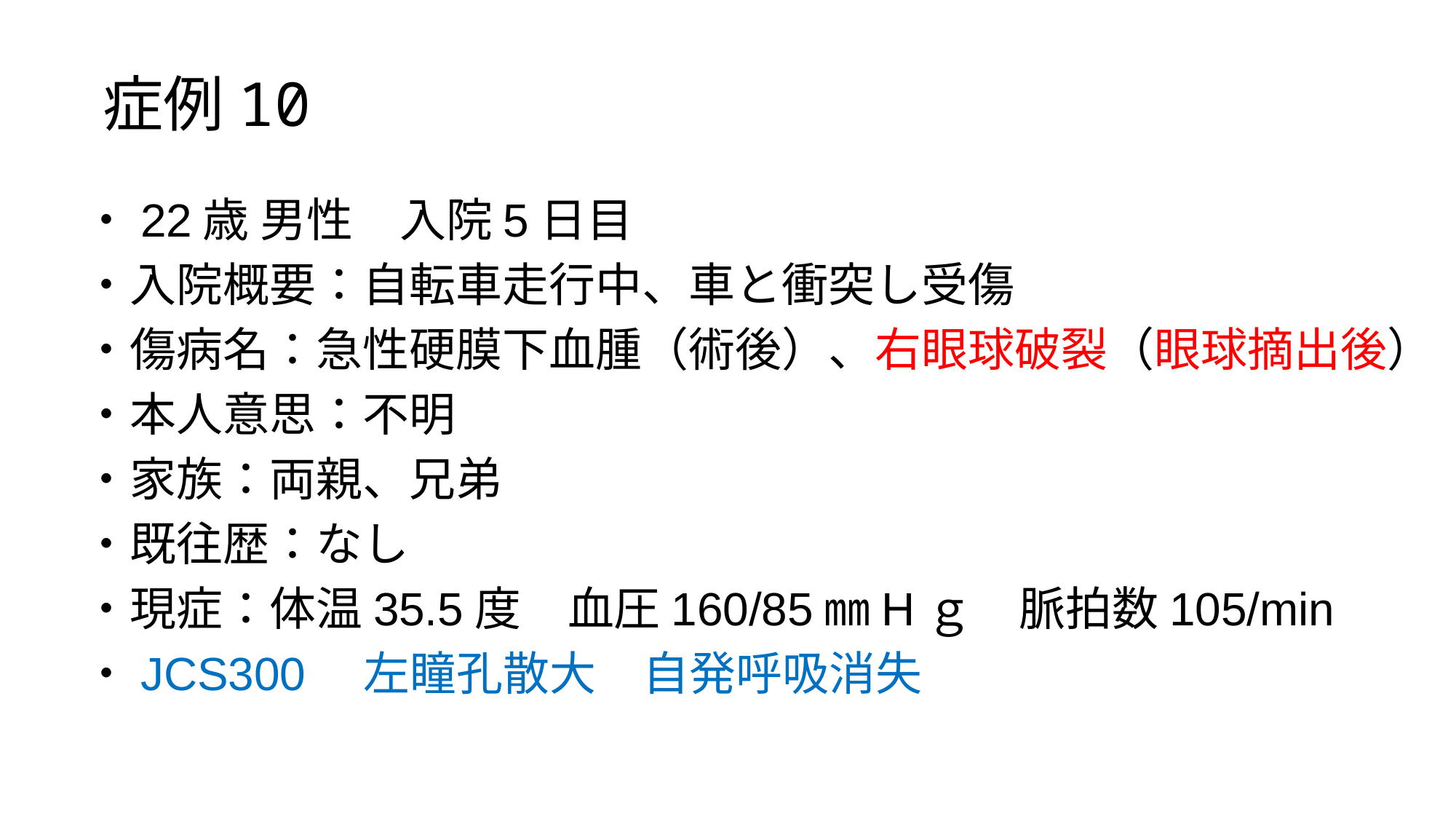

# 症例10
・22歳 男性　入院5日目
・入院概要：自転車走行中、車と衝突し受傷
・傷病名：急性硬膜下血腫（術後）、右眼球破裂（眼球摘出後）
・本人意思：不明
・家族：両親、兄弟
・既往歴：なし
・現症：体温35.5度　血圧160/85㎜Hｇ　脈拍数105/min
・JCS300　左瞳孔散大　自発呼吸消失